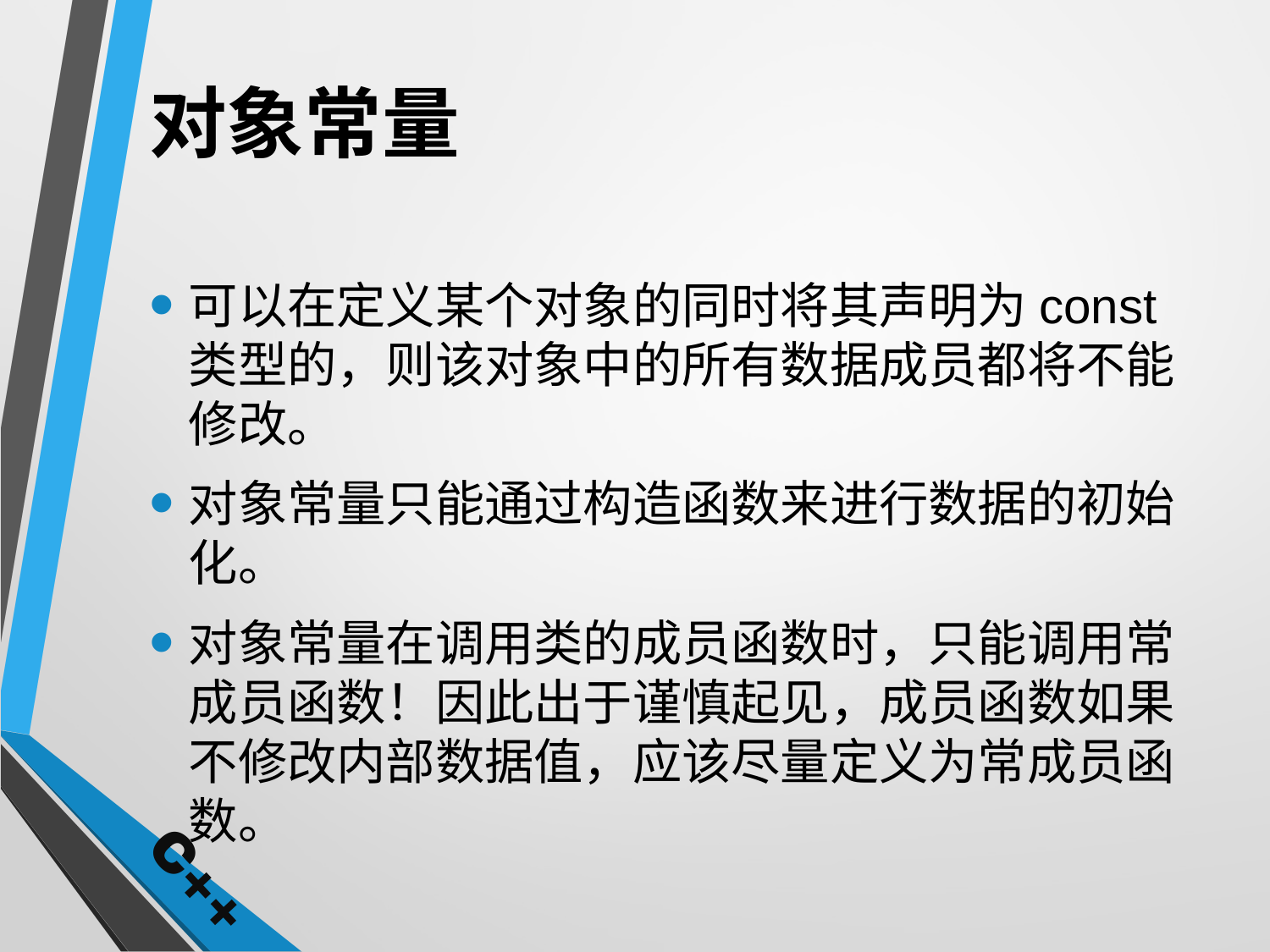

# 对象常量
可以在定义某个对象的同时将其声明为const类型的，则该对象中的所有数据成员都将不能修改。
对象常量只能通过构造函数来进行数据的初始化。
对象常量在调用类的成员函数时，只能调用常成员函数！因此出于谨慎起见，成员函数如果不修改内部数据值，应该尽量定义为常成员函数。